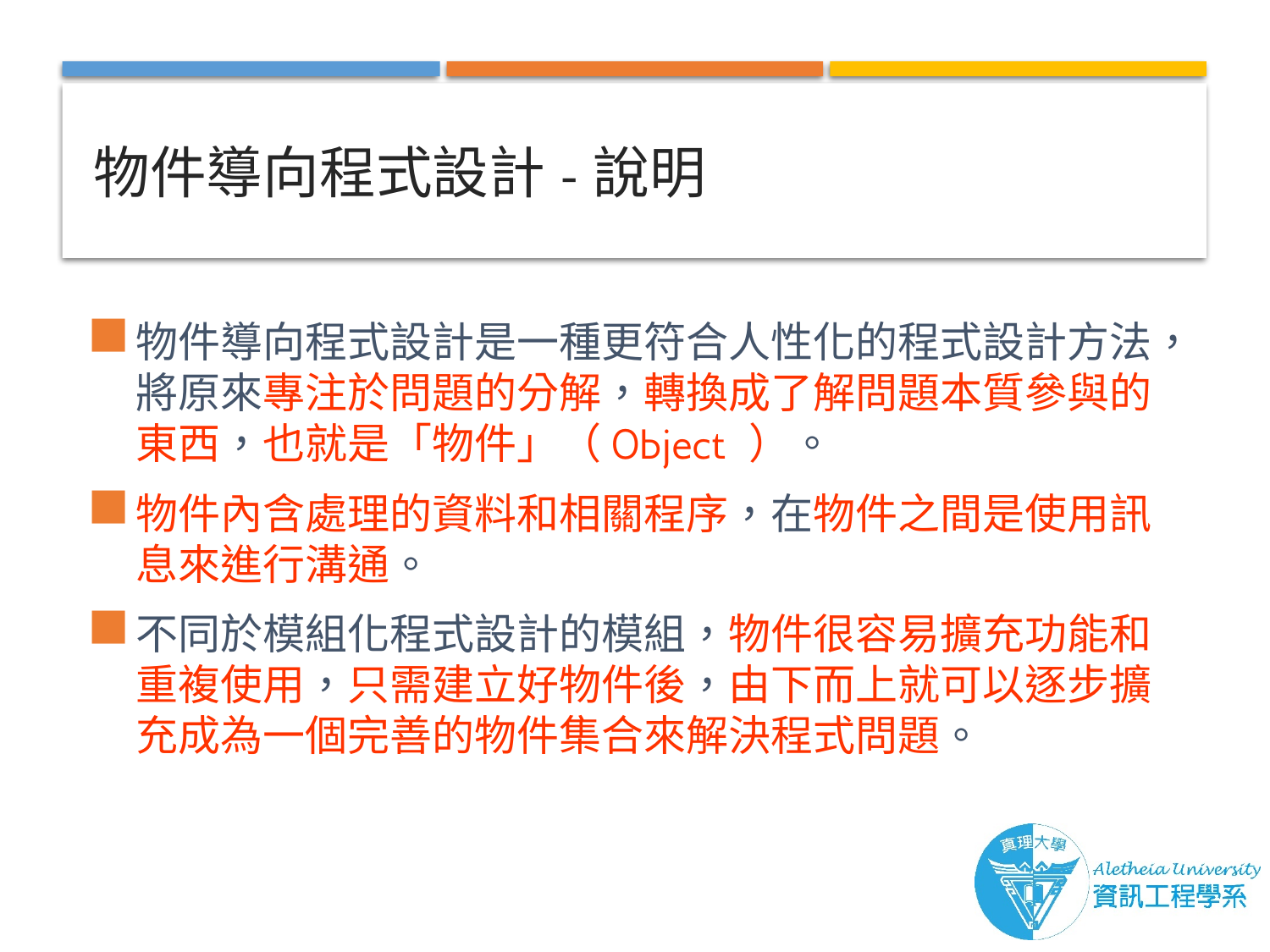

# 物件導向程式設計-說明
物件導向程式設計是一種更符合人性化的程式設計方法，將原來專注於問題的分解，轉換成了解問題本質參與的東西，也就是「物件」（Object ）。
物件內含處理的資料和相關程序，在物件之間是使用訊息來進行溝通。
不同於模組化程式設計的模組，物件很容易擴充功能和重複使用，只需建立好物件後，由下而上就可以逐步擴充成為一個完善的物件集合來解決程式問題。